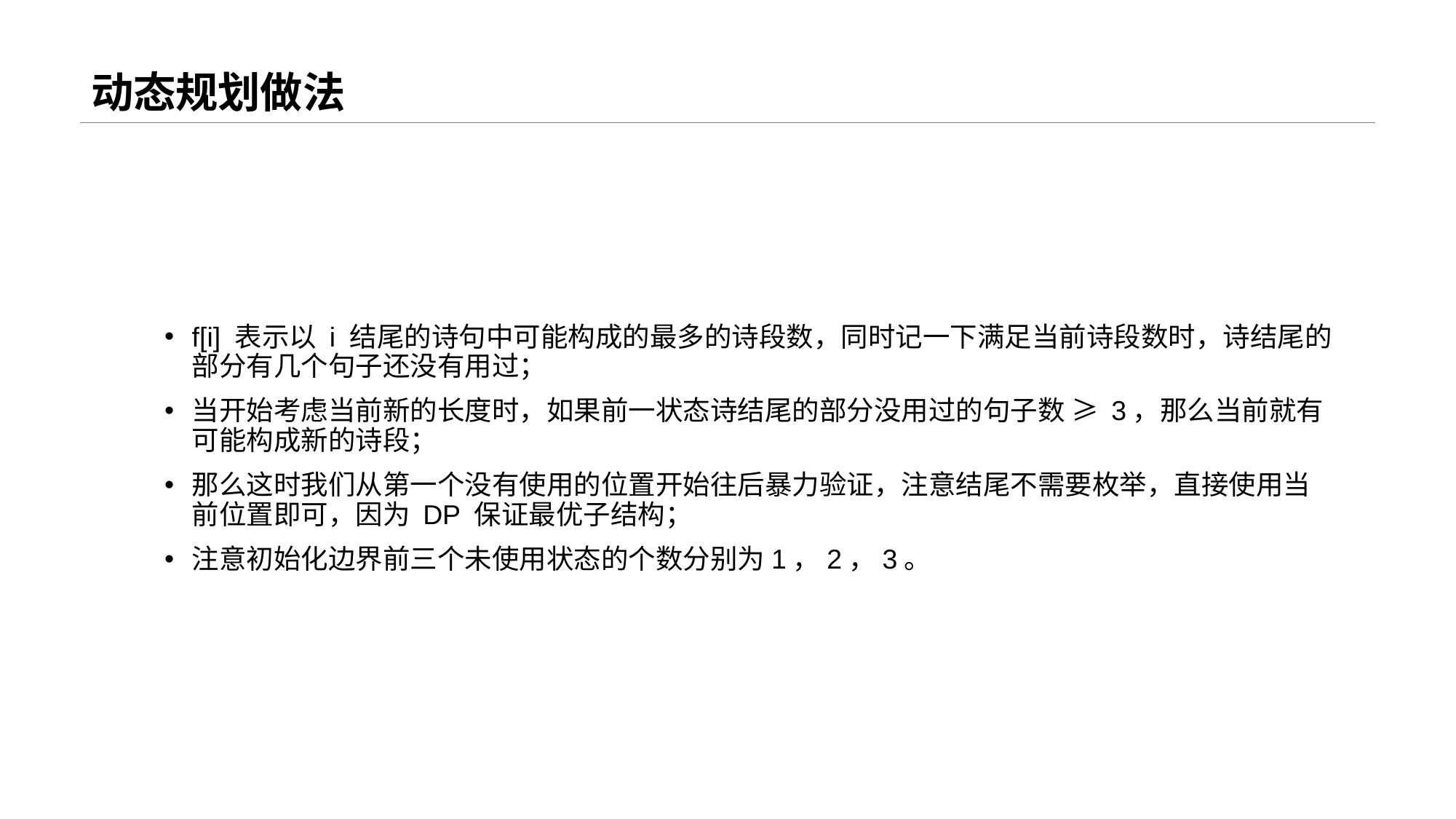

# 动态规划做法

f[i] 表示以 i 结尾的诗句中可能构成的最多的诗段数，同时记一下满足当前诗段数时，诗结尾的部分有几个句子还没有用过；
当开始考虑当前新的长度时，如果前一状态诗结尾的部分没用过的句子数 ≥ 3，那么当前就有可能构成新的诗段；
那么这时我们从第一个没有使用的位置开始往后暴力验证，注意结尾不需要枚举，直接使用当前位置即可，因为 DP 保证最优子结构；
注意初始化边界前三个未使用状态的个数分别为1，2，3。